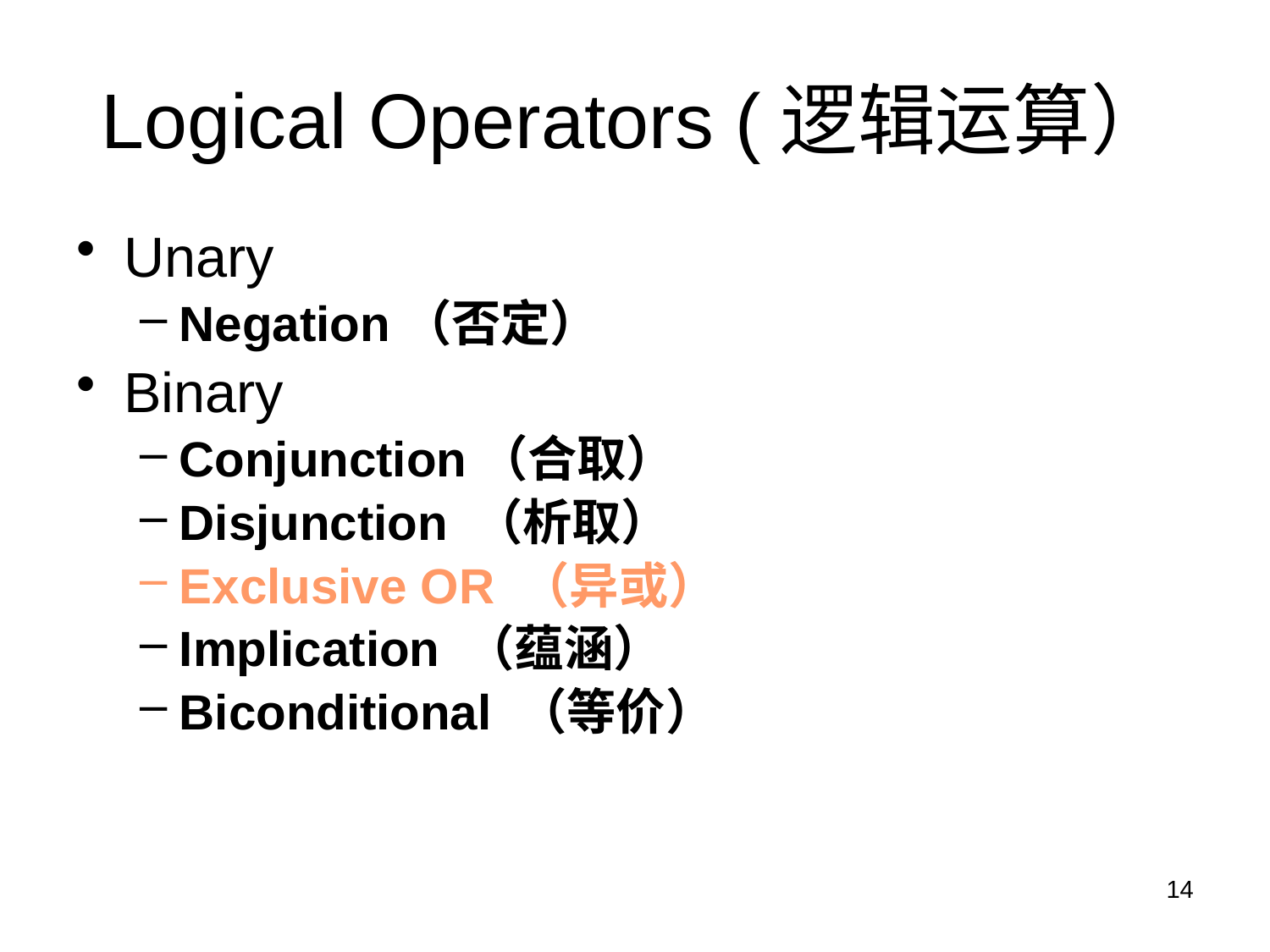

# Logical Operators (逻辑运算）
Unary
Negation（否定）
Binary
Conjunction（合取）
Disjunction （析取）
Exclusive OR （异或）
Implication （蕴涵）
Biconditional （等价）
14